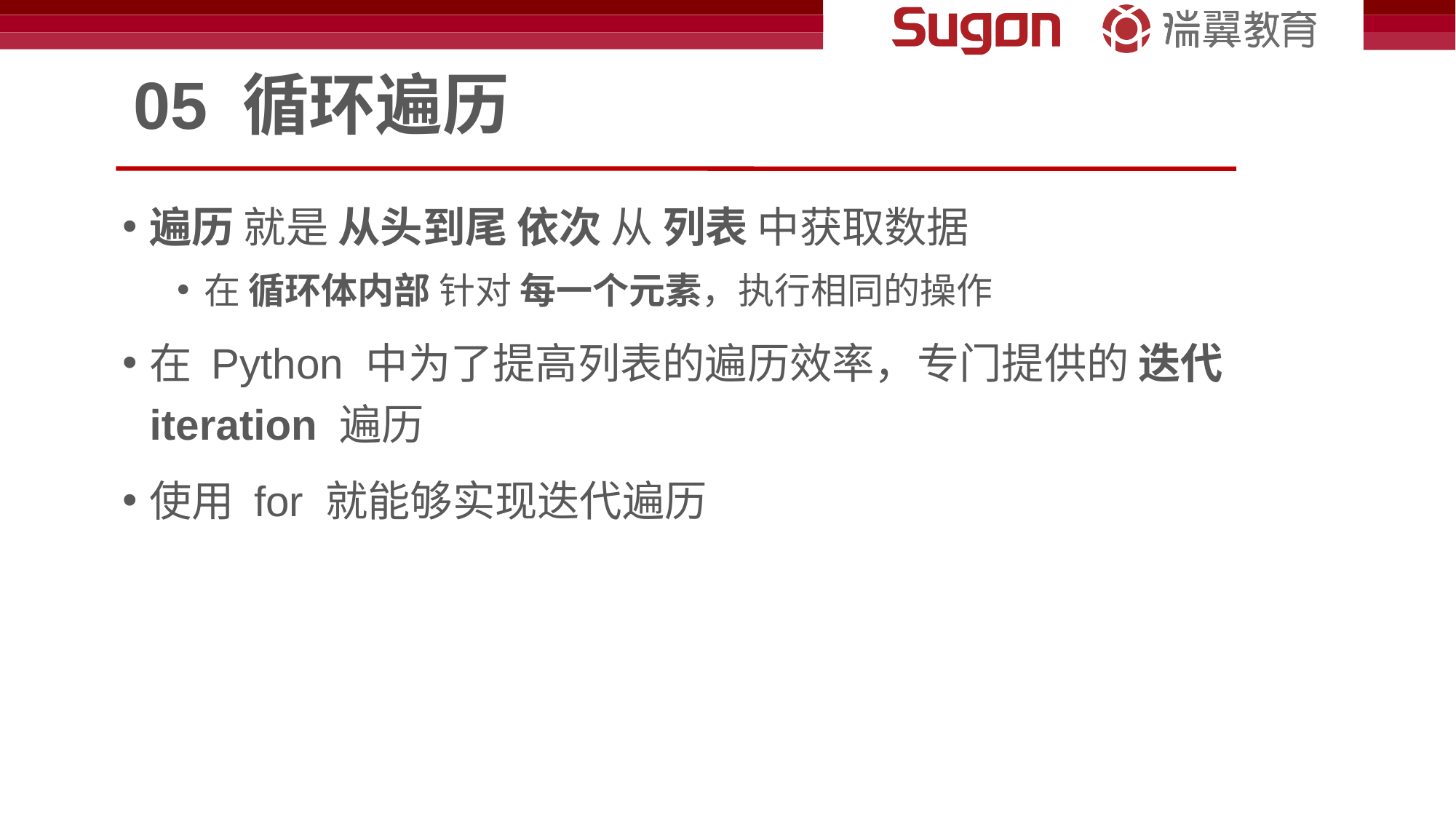

# 05 循环遍历
遍历 就是 从头到尾 依次 从 列表 中获取数据
在 循环体内部 针对 每一个元素，执行相同的操作
在 Python 中为了提高列表的遍历效率，专门提供的 迭代 iteration 遍历
使用 for 就能够实现迭代遍历